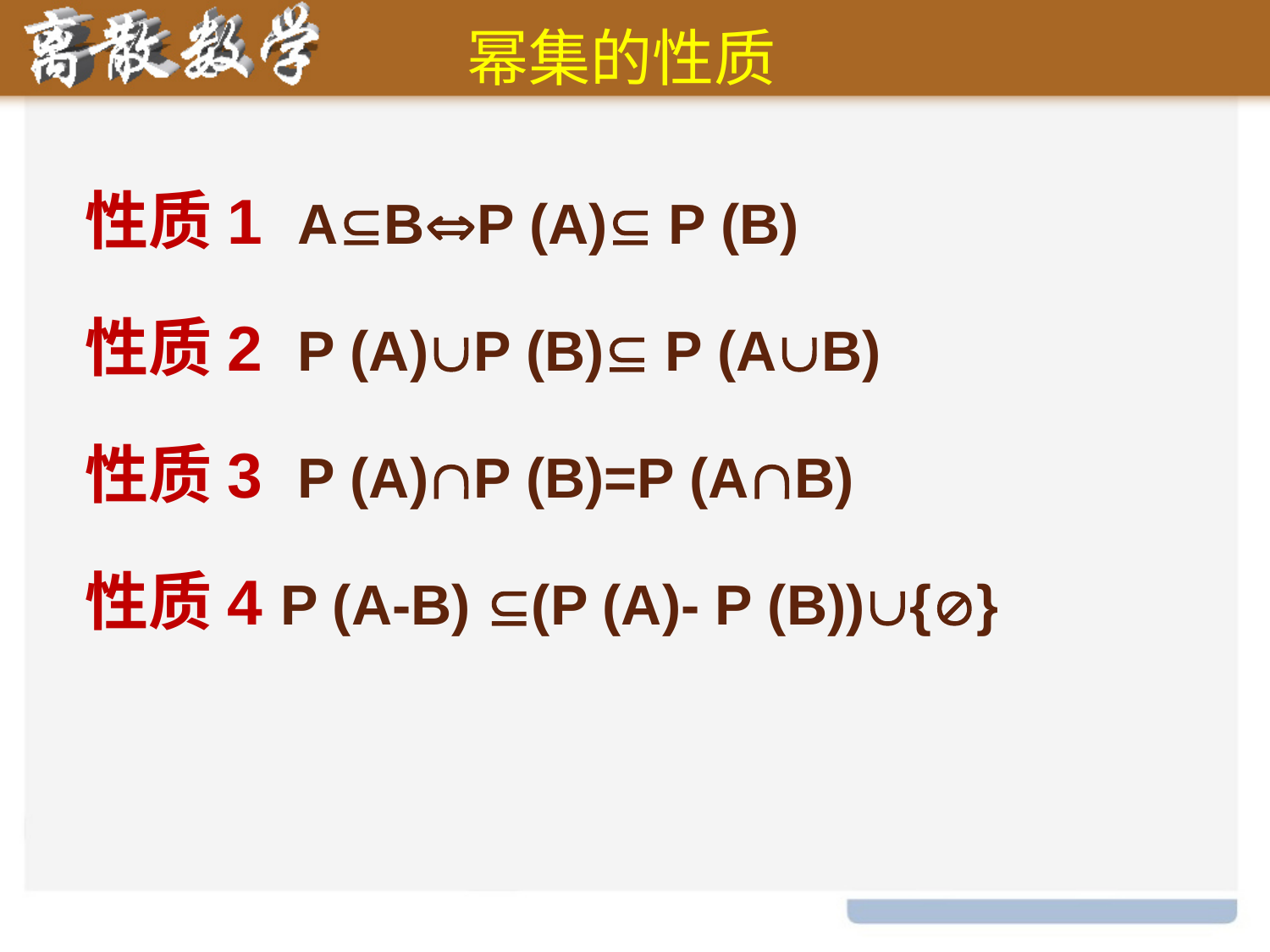

幂集的性质
性质1  A⊆B⇔P (A)⊆ P (B)
性质2  P (A)∪P (B)⊆ P (A∪B)
性质3  P (A)∩P (B)=P (A∩B)
性质4 P (A-B) ⊆(P (A)- P (B))∪{∅}